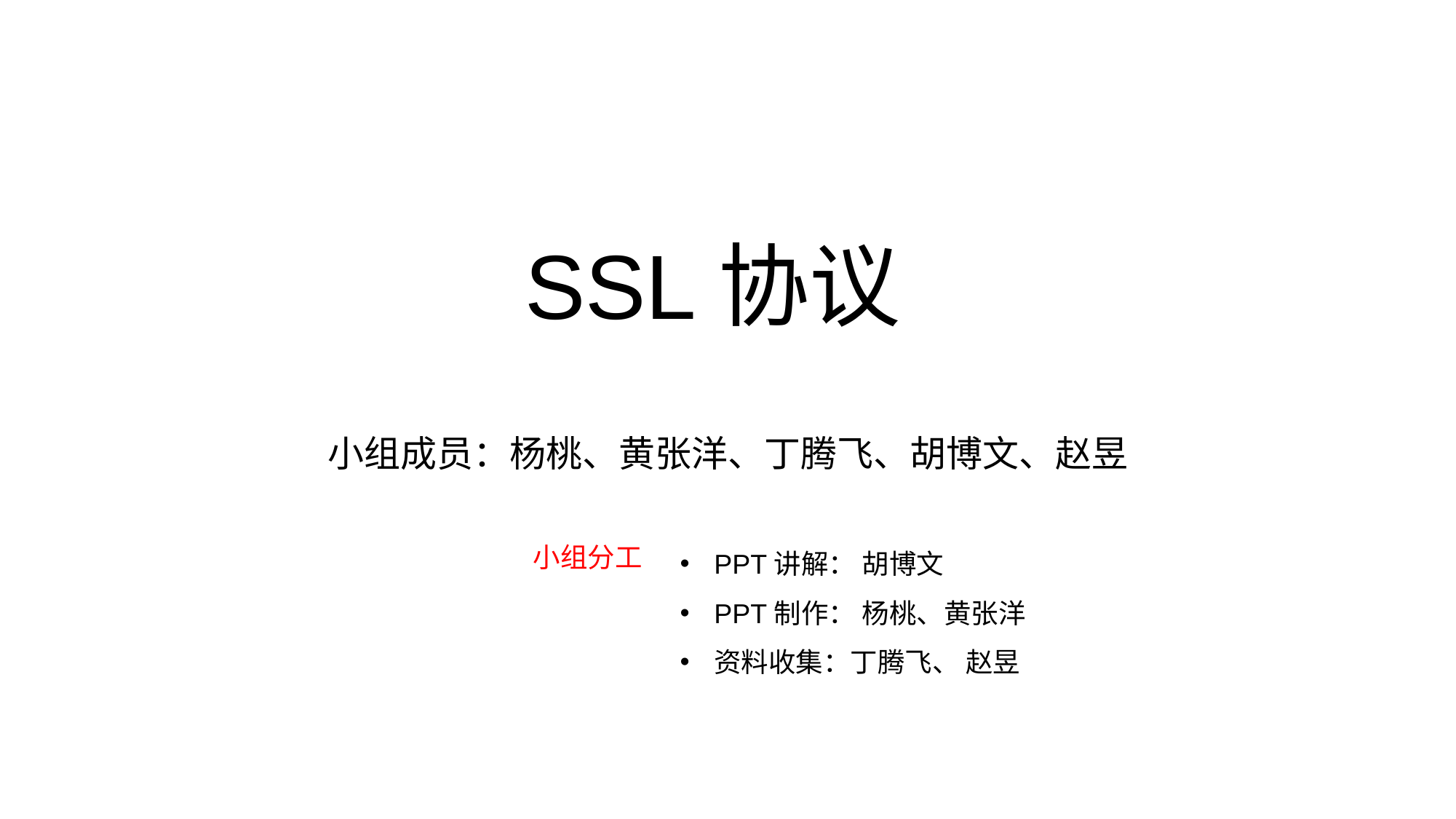

# SSL协议
小组成员：杨桃、黄张洋、丁腾飞、胡博文、赵昱

PPT讲解： 胡博文
PPT制作： 杨桃、黄张洋
资料收集：丁腾飞、 赵昱
小组分工